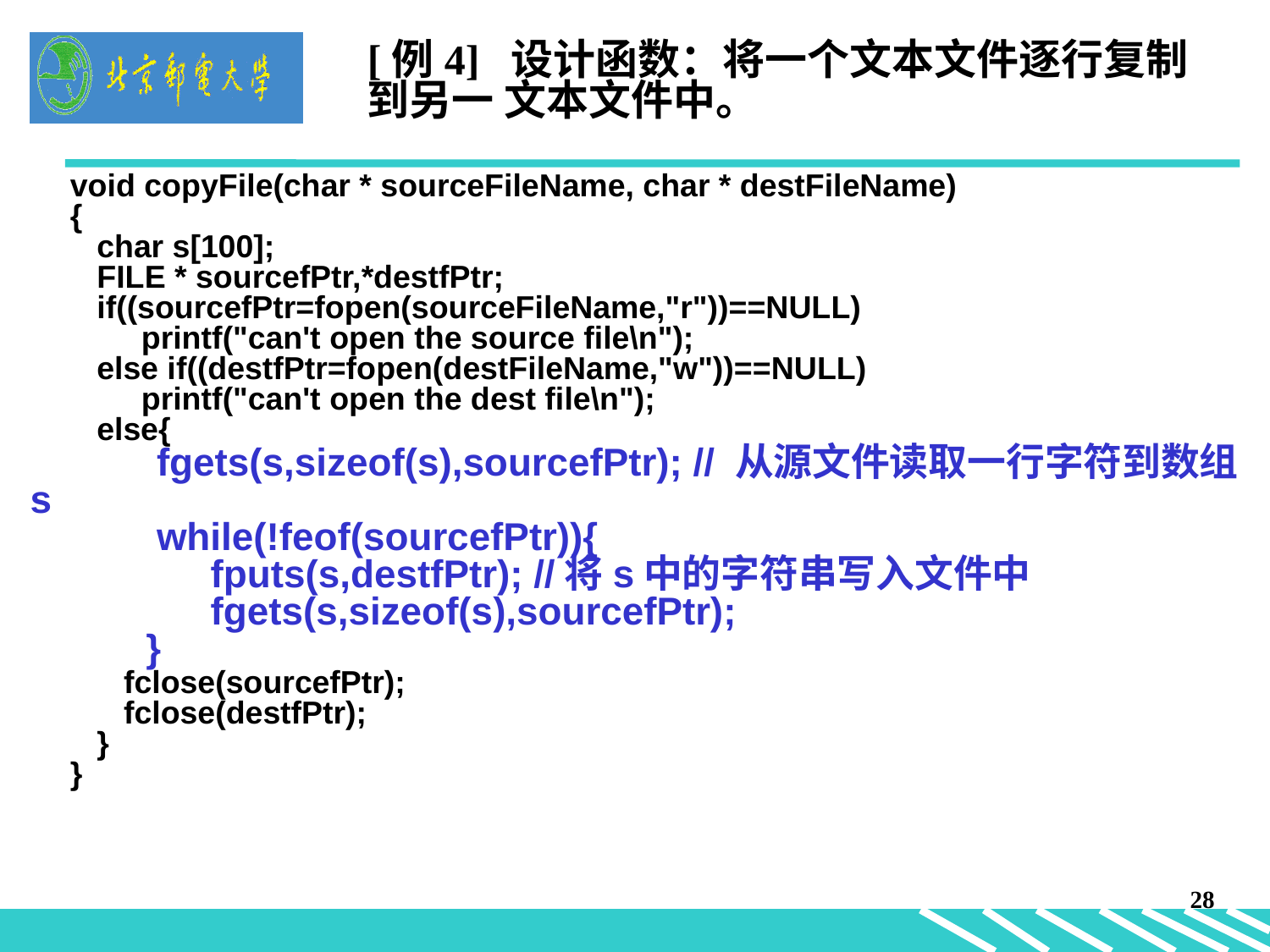

[例4]  设计函数：将一个文本文件逐行复制到另一 文本文件中。
void copyFile(char * sourceFileName, char * destFileName)
{
   char s[100];
   FILE * sourcefPtr,*destfPtr;
   if((sourcefPtr=fopen(sourceFileName,"r"))==NULL)
        printf("can't open the source file\n");
   else if((destfPtr=fopen(destFileName,"w"))==NULL)
        printf("can't open the dest file\n");
   else{
        fgets(s,sizeof(s),sourcefPtr); // 从源文件读取一行字符到数组s
        while(!feof(sourcefPtr)){
             fputs(s,destfPtr); //将s中的字符串写入文件中
             fgets(s,sizeof(s),sourcefPtr);
       }
      fclose(sourcefPtr);
      fclose(destfPtr);
   }
}
28